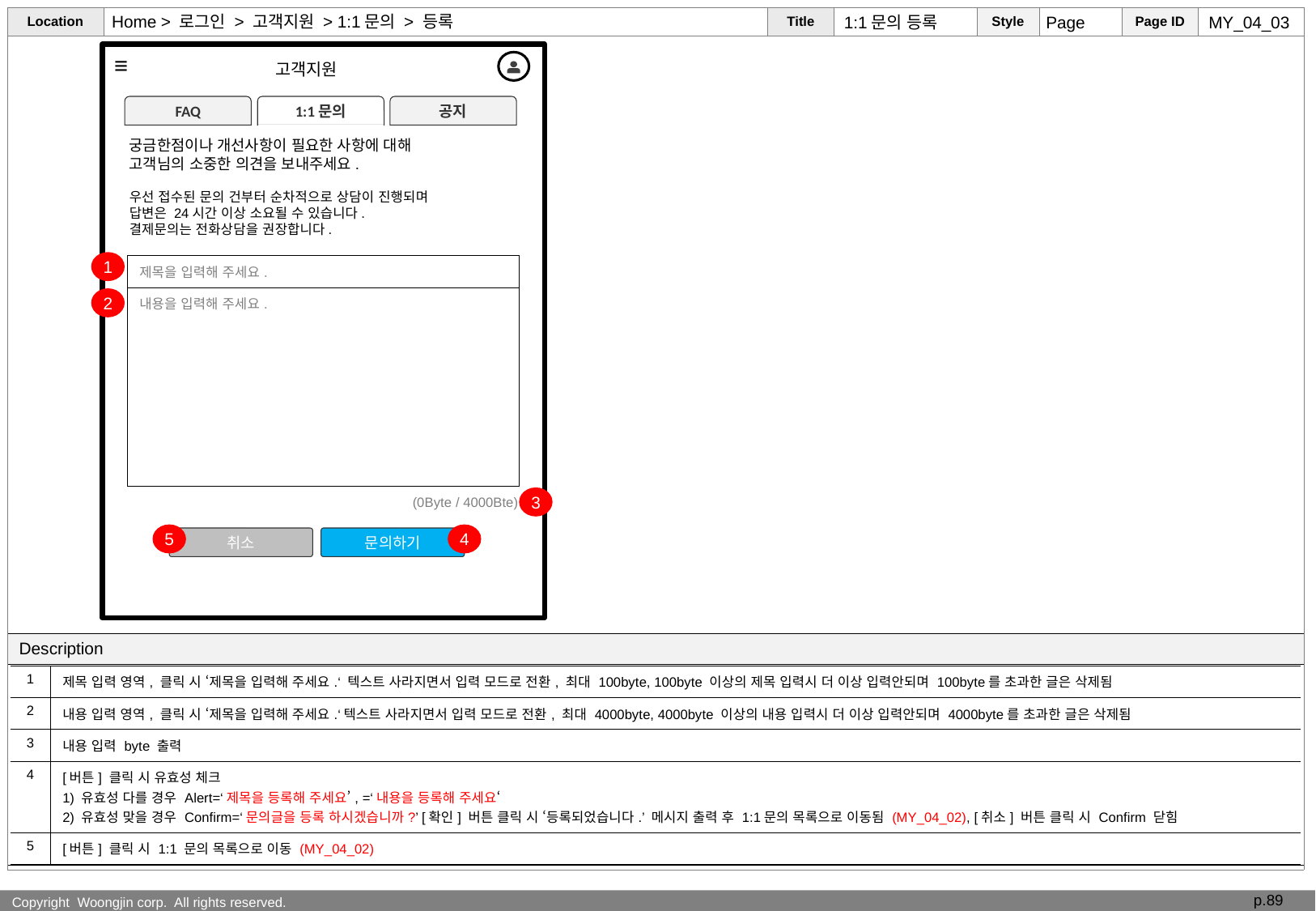

# Home > 로그인 > 고객지원 > 1:1문의 > 등록
1:1문의 등록
Page
MY_04_03
|  | 고객지원 |
| --- | --- |
FAQ
1:1문의
공지
궁금한점이나 개선사항이 필요한 사항에 대해
고객님의 소중한 의견을 보내주세요.

우선 접수된 문의 건부터 순차적으로 상담이 진행되며
답변은 24시간 이상 소요될 수 있습니다.
결제문의는 전화상담을 권장합니다.
1
| 제목을 입력해 주세요. |
| --- |
| 내용을 입력해 주세요. |
2
3
(0Byte / 4000Bte)
5
4
취소
문의하기
| 1 | 제목 입력 영역, 클릭 시 ‘제목을 입력해 주세요.‘ 텍스트 사라지면서 입력 모드로 전환, 최대 100byte, 100byte 이상의 제목 입력시 더 이상 입력안되며 100byte를 초과한 글은 삭제됨 |
| --- | --- |
| 2 | 내용 입력 영역, 클릭 시 ‘제목을 입력해 주세요.‘텍스트 사라지면서 입력 모드로 전환, 최대 4000byte, 4000byte 이상의 내용 입력시 더 이상 입력안되며 4000byte를 초과한 글은 삭제됨 |
| 3 | 내용 입력 byte 출력 |
| 4 | [버튼] 클릭 시 유효성 체크 1) 유효성 다를 경우 Alert=‘제목을 등록해 주세요’, =‘내용을 등록해 주세요‘ 2) 유효성 맞을 경우 Confirm=‘문의글을 등록 하시겠습니까?’ [확인] 버튼 클릭 시 ‘등록되었습니다.’ 메시지 출력 후 1:1문의 목록으로 이동됨 (MY\_04\_02), [취소] 버튼 클릭 시 Confirm 닫힘 |
| 5 | [버튼] 클릭 시 1:1 문의 목록으로 이동 (MY\_04\_02) |